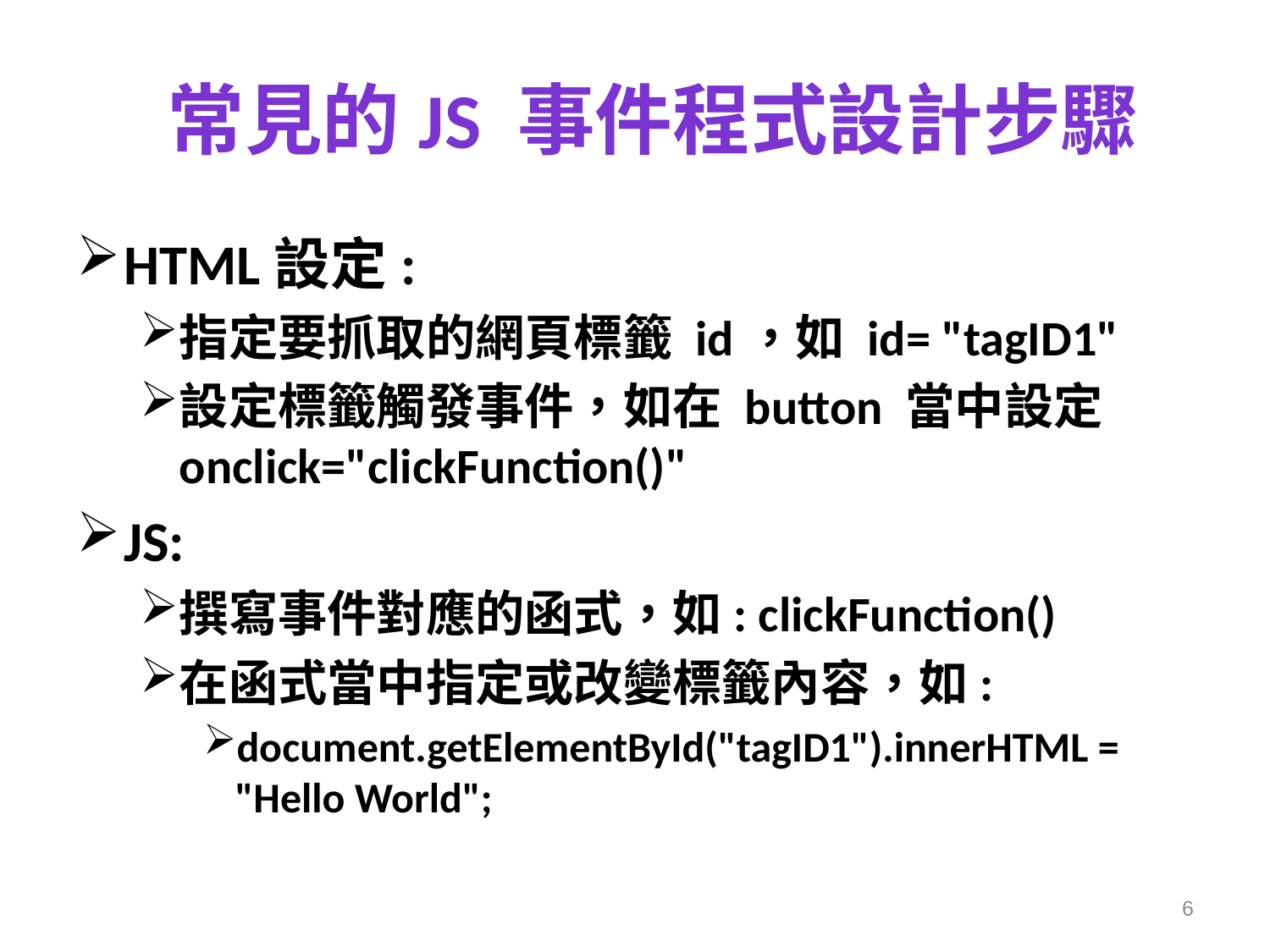

# 常見的JS 事件程式設計步驟
HTML設定:
指定要抓取的網頁標籤 id，如 id= "tagID1"
設定標籤觸發事件，如在 button 當中設定 onclick="clickFunction()"
JS:
撰寫事件對應的函式，如: clickFunction()
在函式當中指定或改變標籤內容，如:
document.getElementById("tagID1").innerHTML = "Hello World";

6